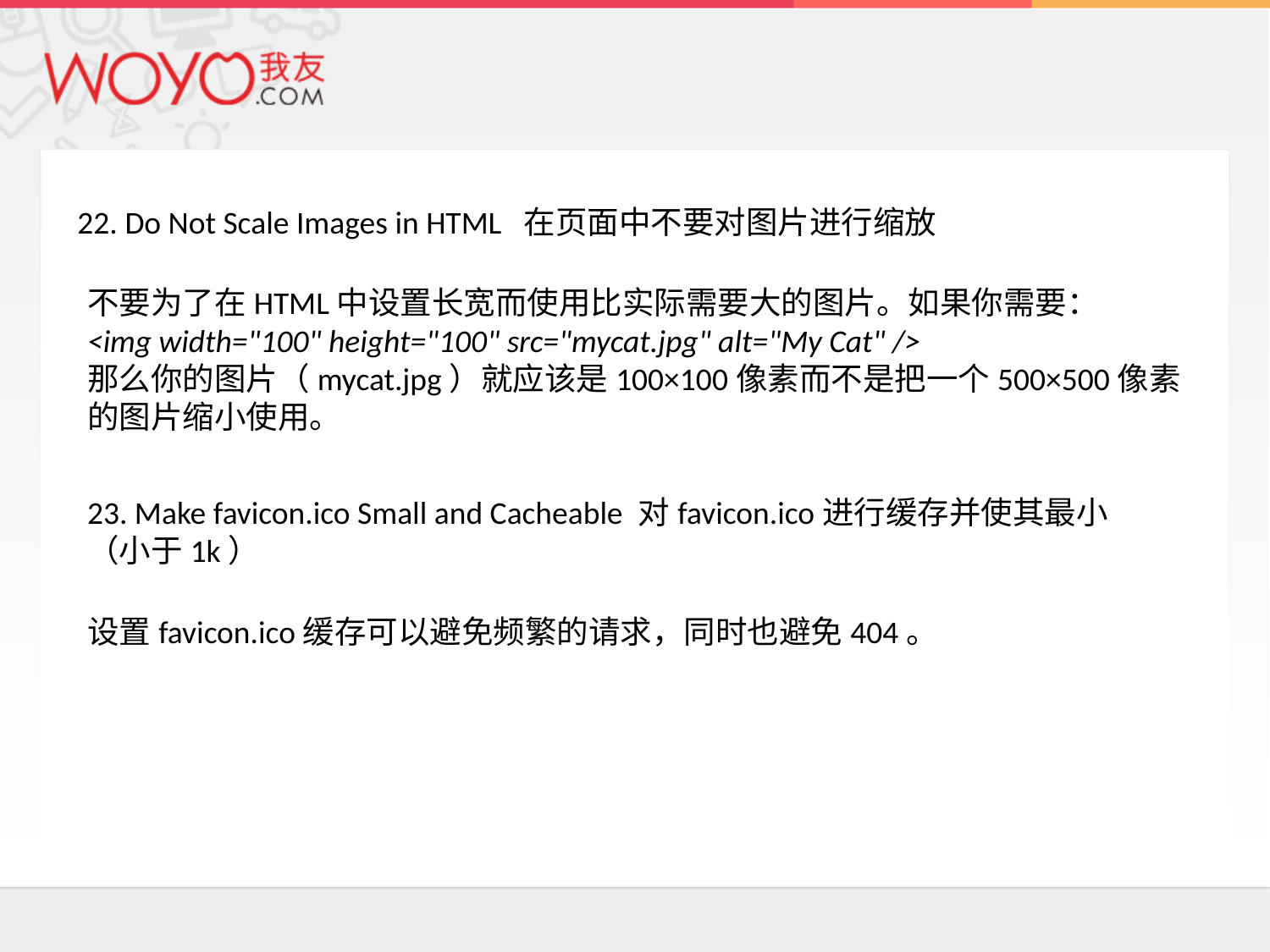

22. Do Not Scale Images in HTML  在页面中不要对图片进行缩放
不要为了在HTML中设置长宽而使用比实际需要大的图片。如果你需要：
<img width="100" height="100" src="mycat.jpg" alt="My Cat" />
那么你的图片（mycat.jpg）就应该是100×100像素而不是把一个500×500像素的图片缩小使用。
23. Make favicon.ico Small and Cacheable 对favicon.ico进行缓存并使其最小（小于1k）
设置favicon.ico缓存可以避免频繁的请求，同时也避免404。